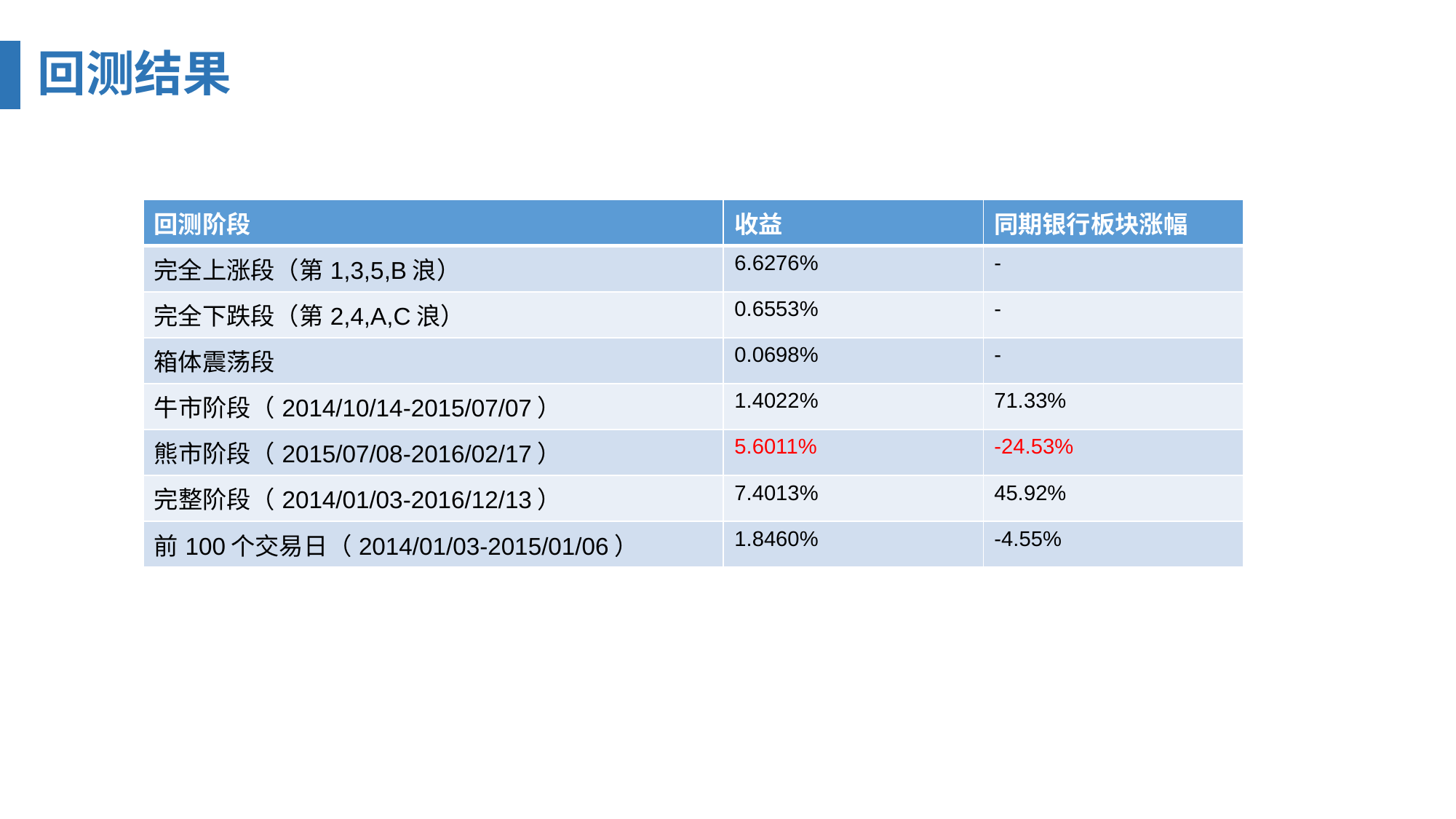

回测结果

| 回测阶段 | 收益 | 同期银行板块涨幅 |
| --- | --- | --- |
| 完全上涨段（第1,3,5,B浪） | 6.6276% | - |
| 完全下跌段（第2,4,A,C浪） | 0.6553% | - |
| 箱体震荡段 | 0.0698% | - |
| 牛市阶段（2014/10/14-2015/07/07） | 1.4022% | 71.33% |
| 熊市阶段（2015/07/08-2016/02/17） | 5.6011% | -24.53% |
| 完整阶段（2014/01/03-2016/12/13） | 7.4013% | 45.92% |
| 前100个交易日（2014/01/03-2015/01/06） | 1.8460% | -4.55% |